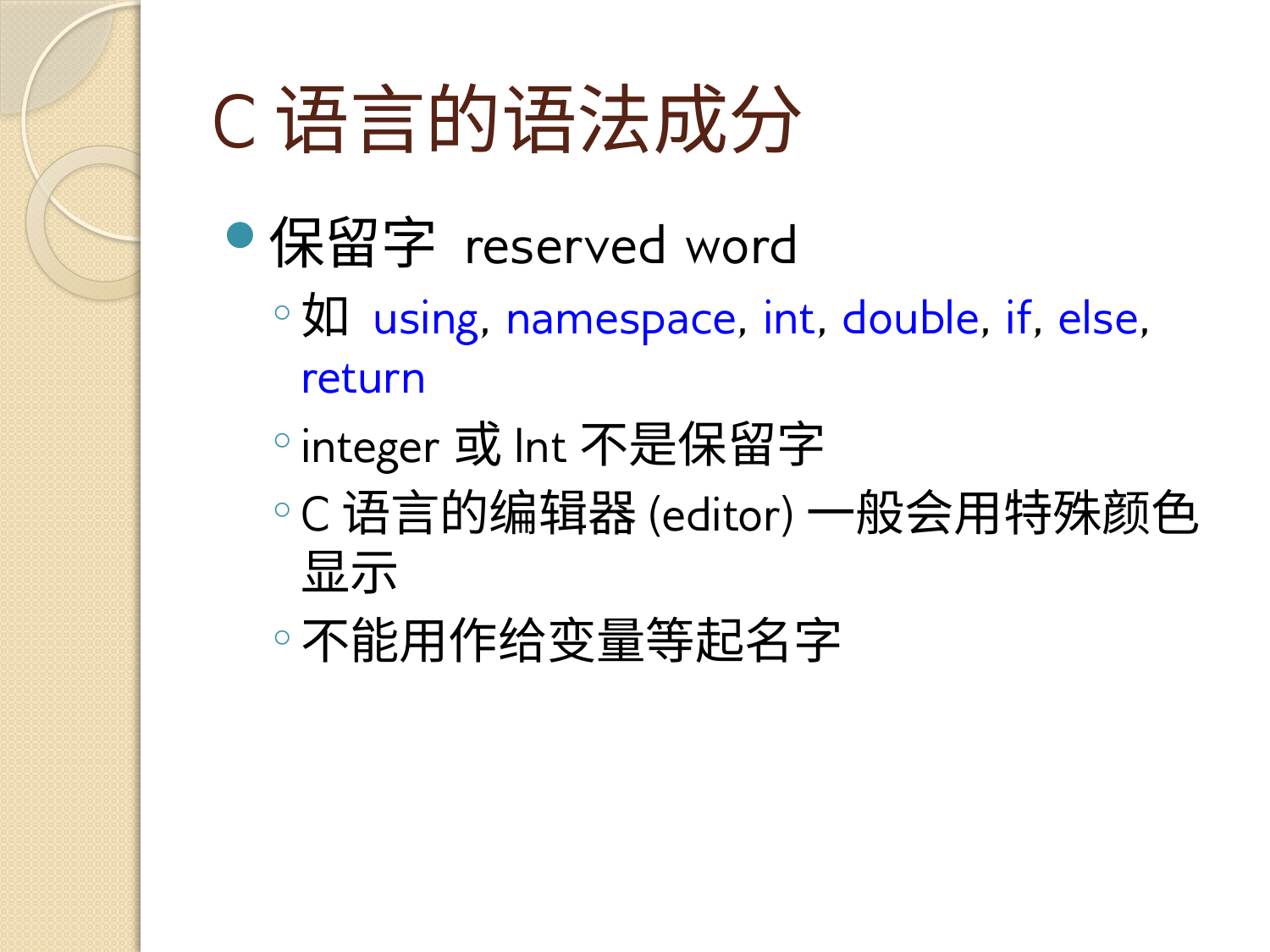

# C语言的语法成分
保留字 reserved word
如 using, namespace, int, double, if, else, return
integer或Int不是保留字
C语言的编辑器(editor)一般会用特殊颜色显示
不能用作给变量等起名字